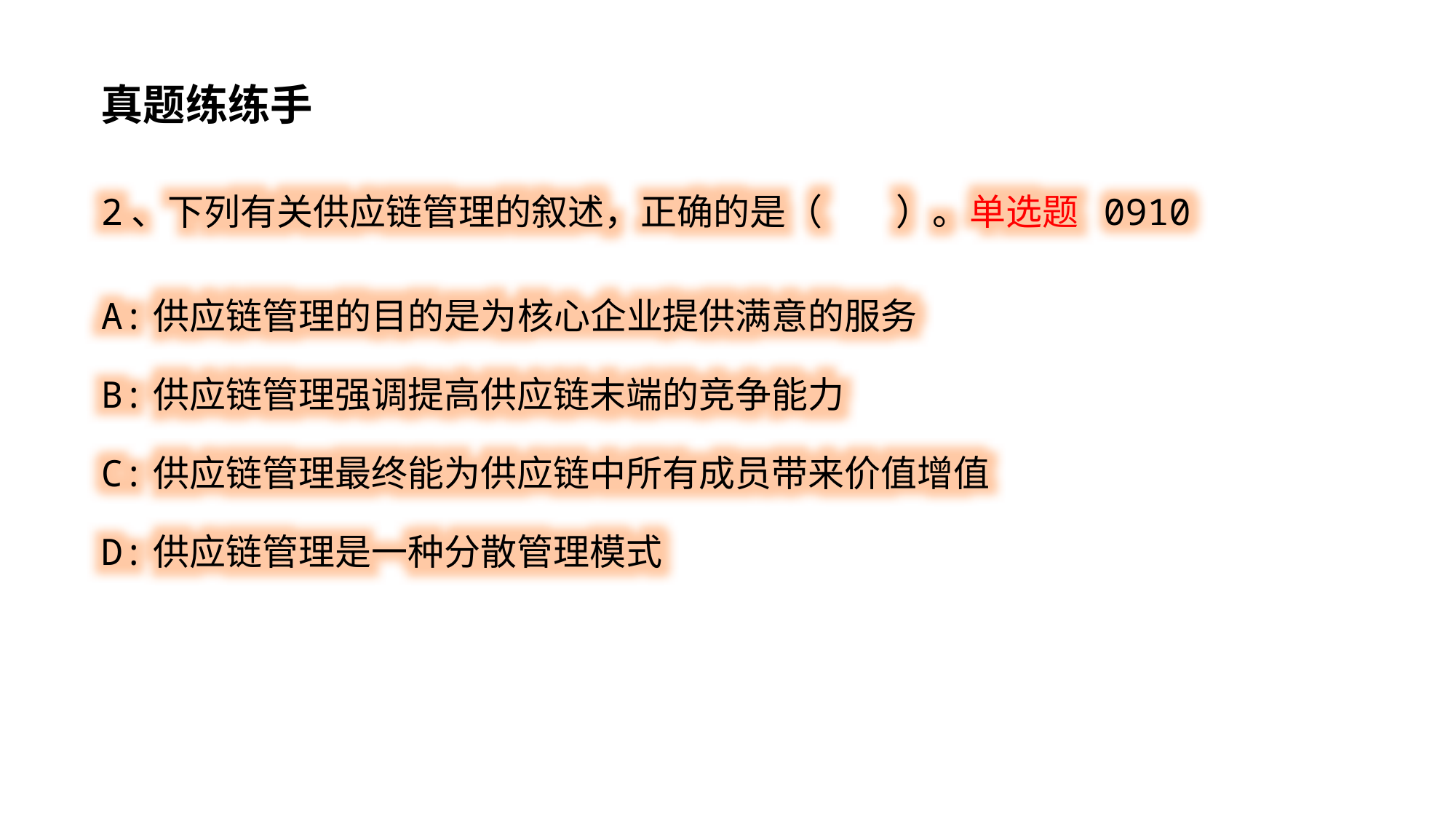

真题练练手
2、下列有关供应链管理的叙述，正确的是（         ）。单选题  0910

A:供应链管理的目的是为核心企业提供满意的服务

B:供应链管理强调提高供应链末端的竞争能力

C:供应链管理最终能为供应链中所有成员带来价值增值

D:供应链管理是一种分散管理模式